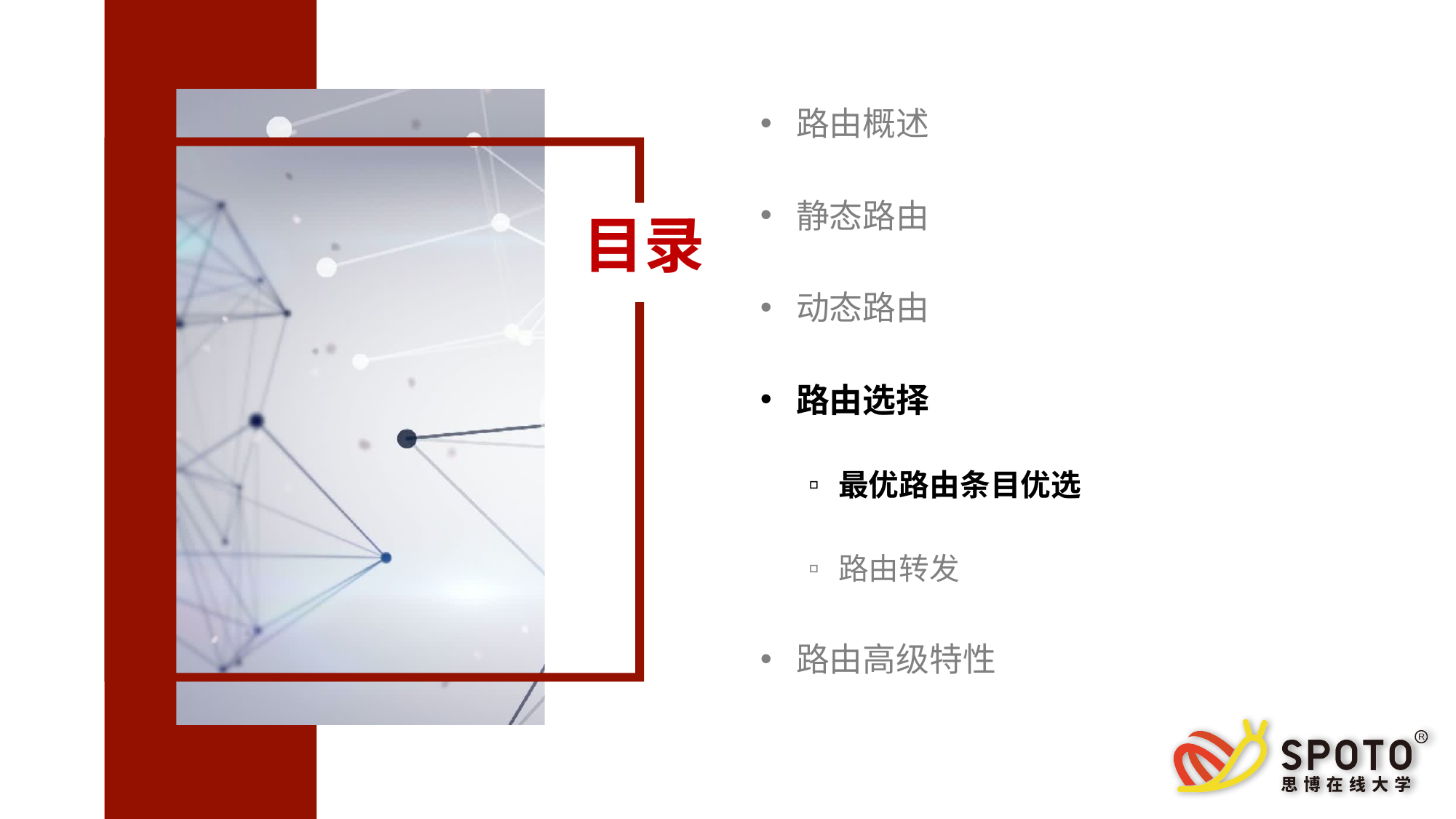

路由概述
静态路由
动态路由
路由选择
最优路由条目优选
路由转发
路由高级特性